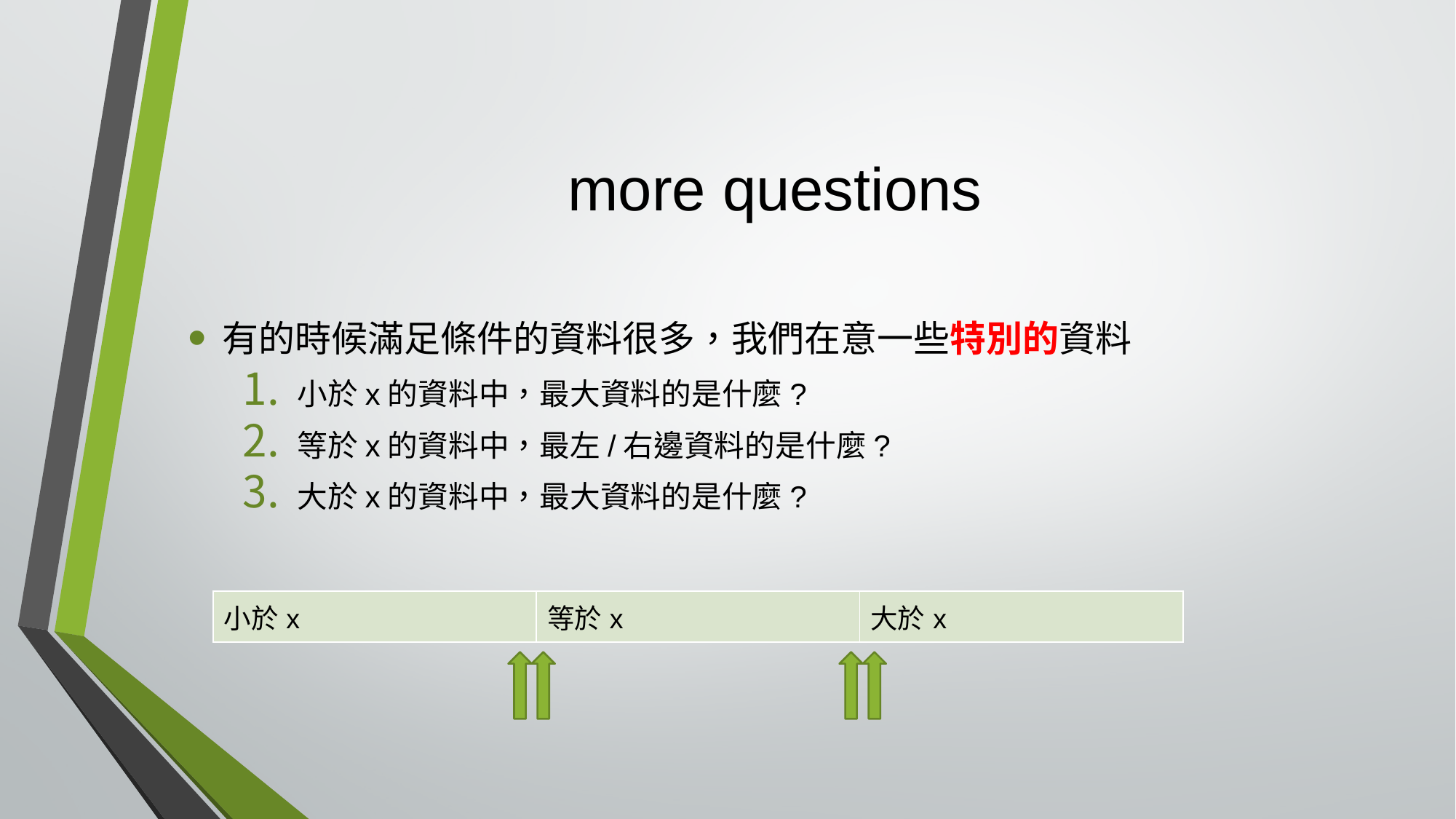

# more questions
有的時候滿足條件的資料很多，我們在意一些特別的資料
小於x的資料中，最大資料的是什麼?
等於x的資料中，最左/右邊資料的是什麼?
大於x的資料中，最大資料的是什麼?

| 小於x | 等於x | 大於x |
| --- | --- | --- |